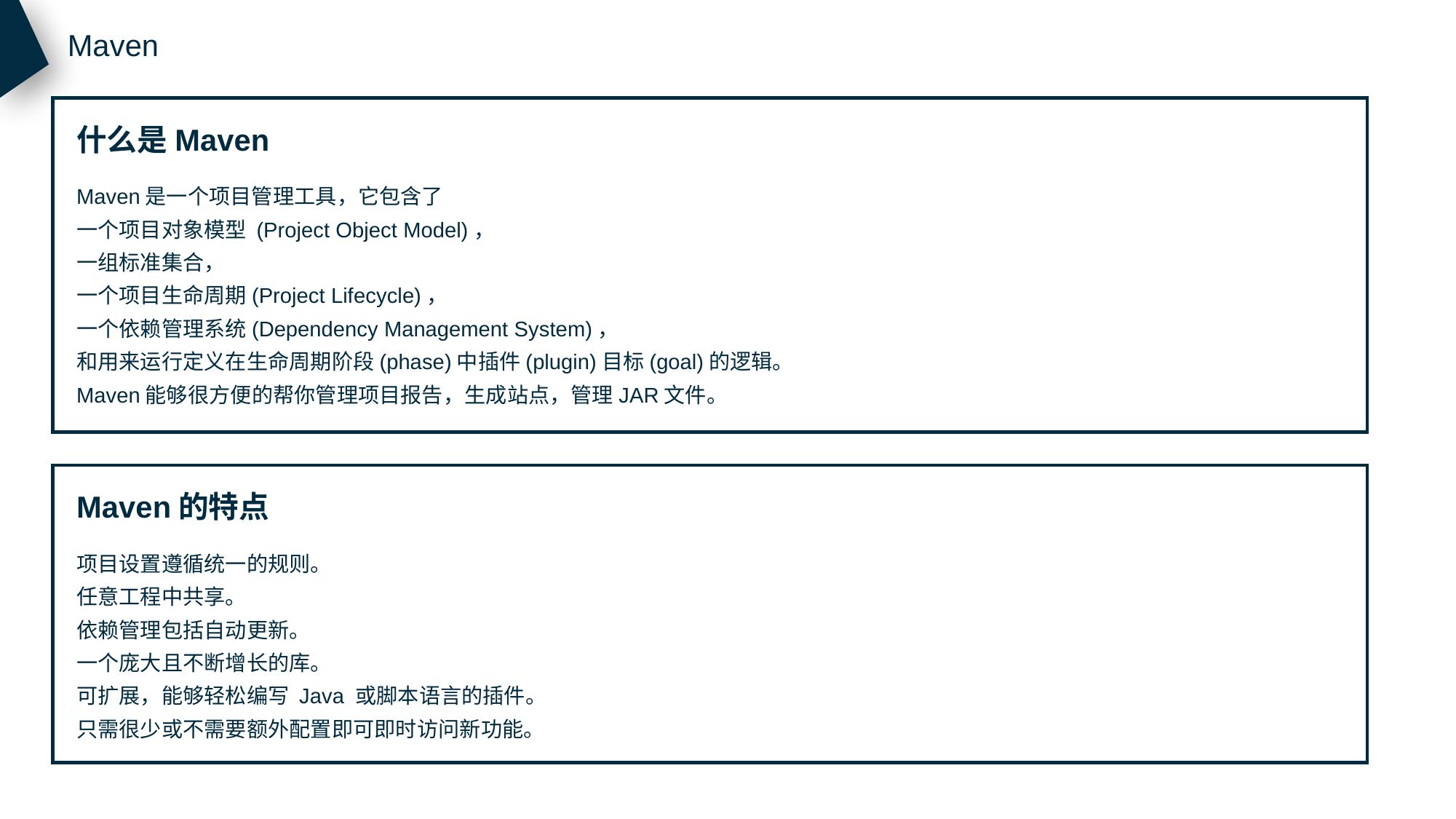

Maven

什么是Maven
Maven是一个项目管理工具，它包含了
一个项目对象模型 (Project Object Model)，
一组标准集合，
一个项目生命周期(Project Lifecycle)，
一个依赖管理系统(Dependency Management System)，
和用来运行定义在生命周期阶段(phase)中插件(plugin)目标(goal)的逻辑。
Maven能够很方便的帮你管理项目报告，生成站点，管理JAR文件。

Maven的特点
项目设置遵循统一的规则。
任意工程中共享。
依赖管理包括自动更新。
一个庞大且不断增长的库。
可扩展，能够轻松编写 Java 或脚本语言的插件。
只需很少或不需要额外配置即可即时访问新功能。